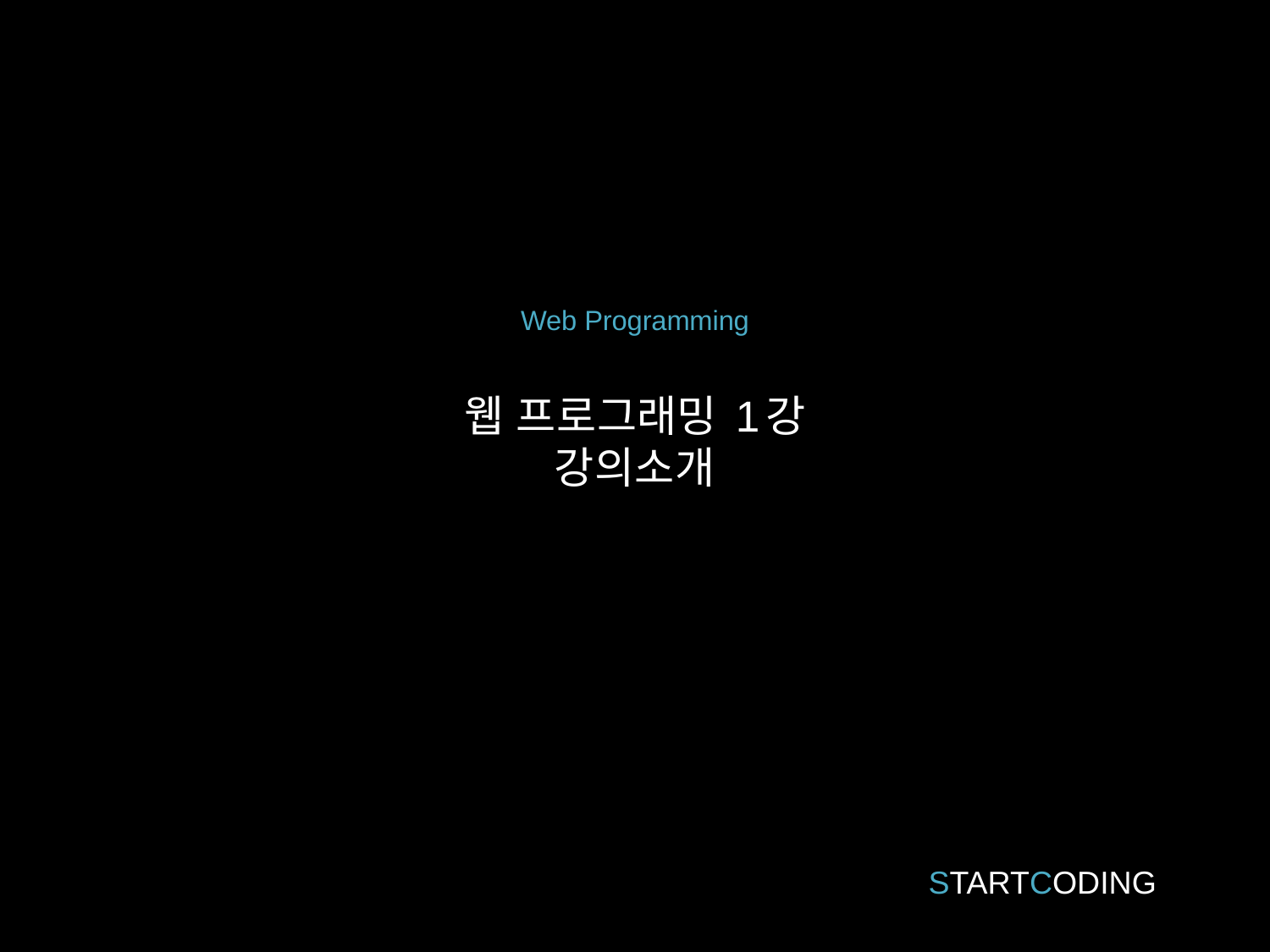

# Web Programming 웹 프로그래밍 1강 강의소개
STARTCODING